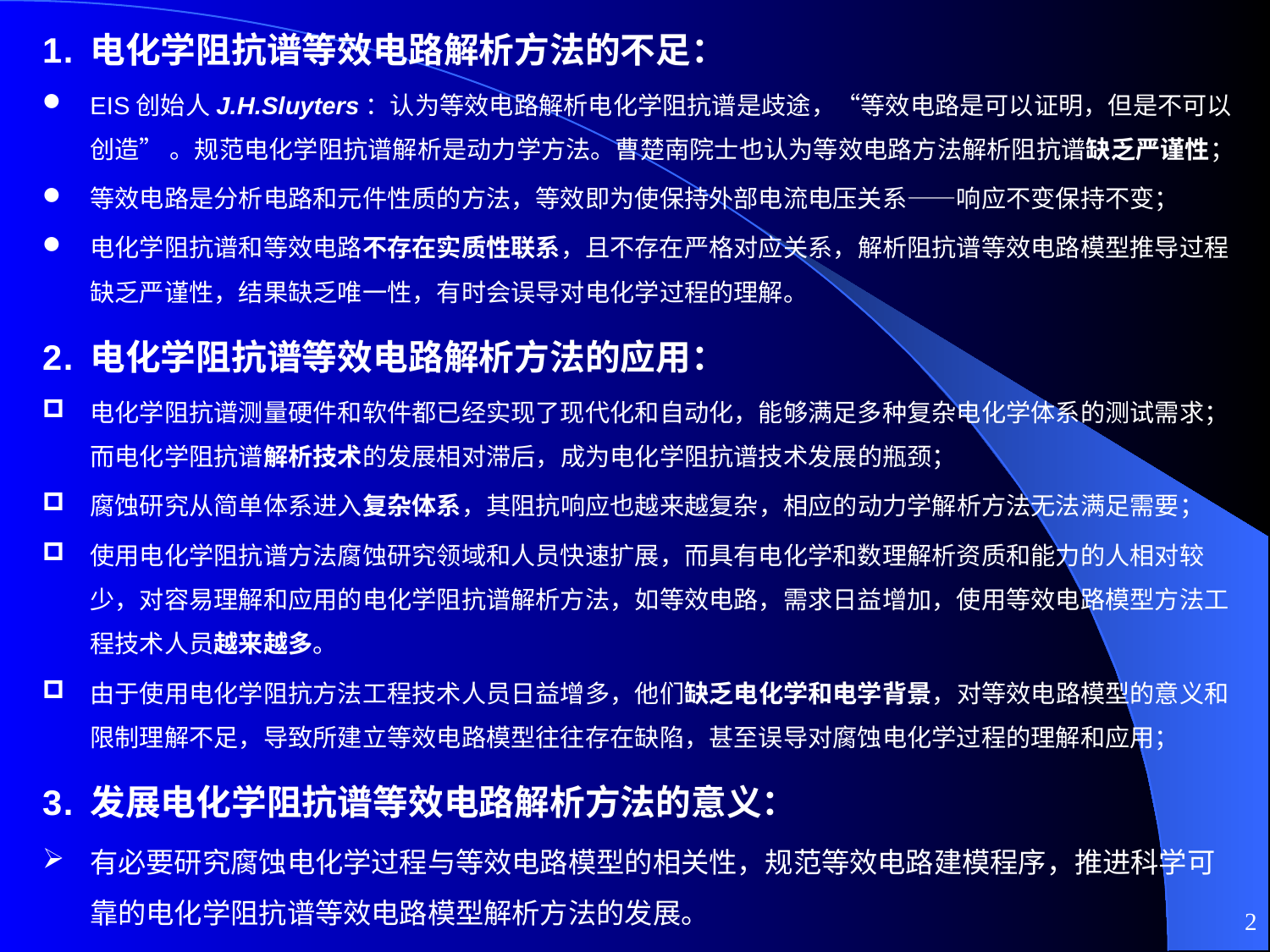

电化学阻抗谱等效电路解析方法的不足：
EIS创始人J.H.Sluyters：认为等效电路解析电化学阻抗谱是歧途，“等效电路是可以证明，但是不可以创造” 。规范电化学阻抗谱解析是动力学方法。曹楚南院士也认为等效电路方法解析阻抗谱缺乏严谨性；
等效电路是分析电路和元件性质的方法，等效即为使保持外部电流电压关系——响应不变保持不变；
电化学阻抗谱和等效电路不存在实质性联系，且不存在严格对应关系，解析阻抗谱等效电路模型推导过程缺乏严谨性，结果缺乏唯一性，有时会误导对电化学过程的理解。
电化学阻抗谱等效电路解析方法的应用：
电化学阻抗谱测量硬件和软件都已经实现了现代化和自动化，能够满足多种复杂电化学体系的测试需求；而电化学阻抗谱解析技术的发展相对滞后，成为电化学阻抗谱技术发展的瓶颈；
腐蚀研究从简单体系进入复杂体系，其阻抗响应也越来越复杂，相应的动力学解析方法无法满足需要；
使用电化学阻抗谱方法腐蚀研究领域和人员快速扩展，而具有电化学和数理解析资质和能力的人相对较少，对容易理解和应用的电化学阻抗谱解析方法，如等效电路，需求日益增加，使用等效电路模型方法工程技术人员越来越多。
由于使用电化学阻抗方法工程技术人员日益增多，他们缺乏电化学和电学背景，对等效电路模型的意义和限制理解不足，导致所建立等效电路模型往往存在缺陷，甚至误导对腐蚀电化学过程的理解和应用；
发展电化学阻抗谱等效电路解析方法的意义：
有必要研究腐蚀电化学过程与等效电路模型的相关性，规范等效电路建模程序，推进科学可靠的电化学阻抗谱等效电路模型解析方法的发展。
2